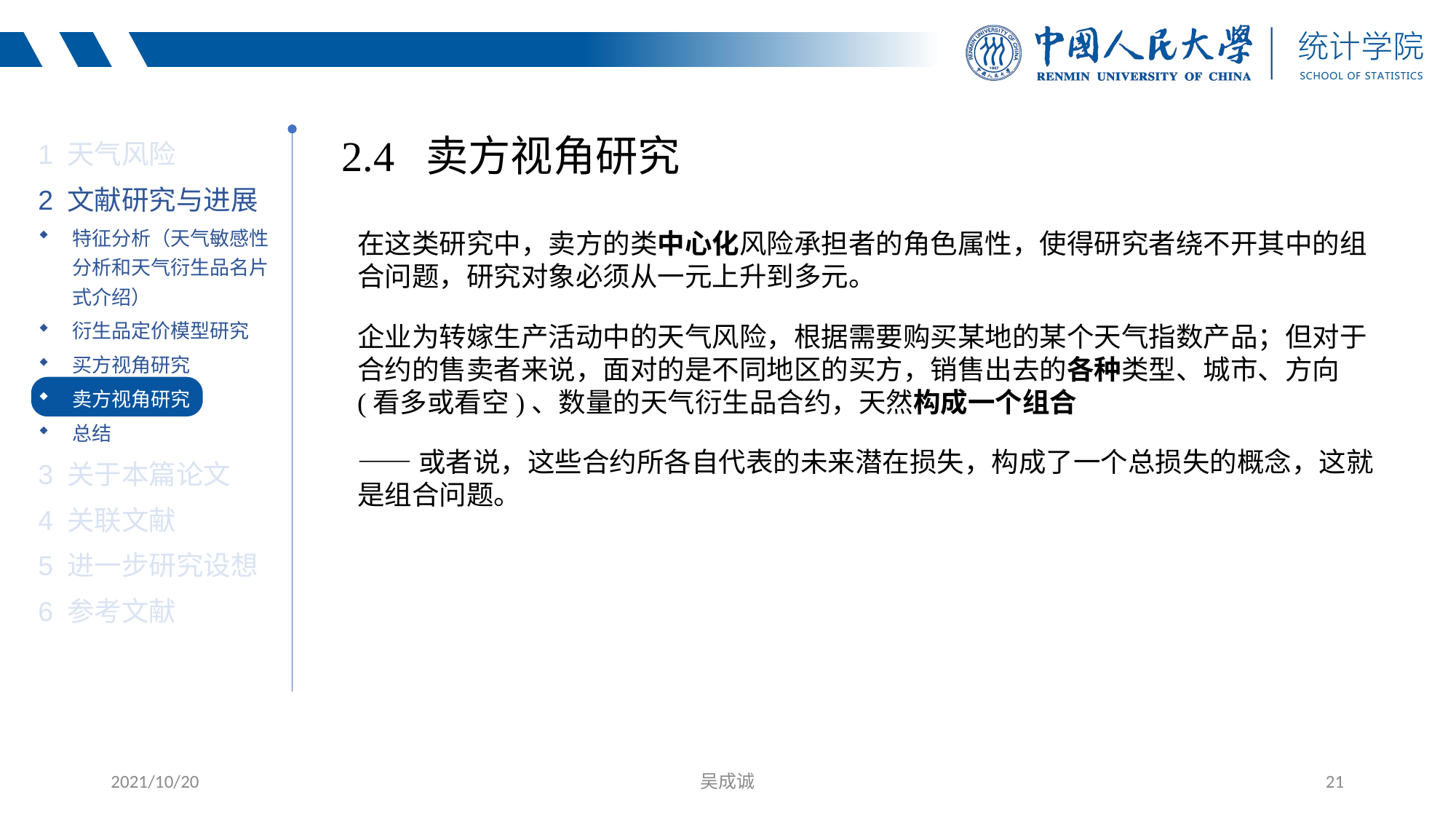

1 天气风险
2 文献研究与进展
特征分析（天气敏感性分析和天气衍生品名片式介绍）
衍生品定价模型研究
买方视角研究
卖方视角研究
总结
3 关于本篇论文
4 关联文献
5 进一步研究设想
6 参考文献
2.4  卖方视角研究
在这类研究中，卖方的类中心化风险承担者的角色属性，使得研究者绕不开其中的组合问题，研究对象必须从一元上升到多元。
企业为转嫁生产活动中的天气风险，根据需要购买某地的某个天气指数产品；但对于合约的售卖者来说，面对的是不同地区的买方，销售出去的各种类型、城市、方向(看多或看空)、数量的天气衍生品合约，天然构成一个组合
——或者说，这些合约所各自代表的未来潜在损失，构成了一个总损失的概念，这就是组合问题。

2021/10/20
吴成诚
21